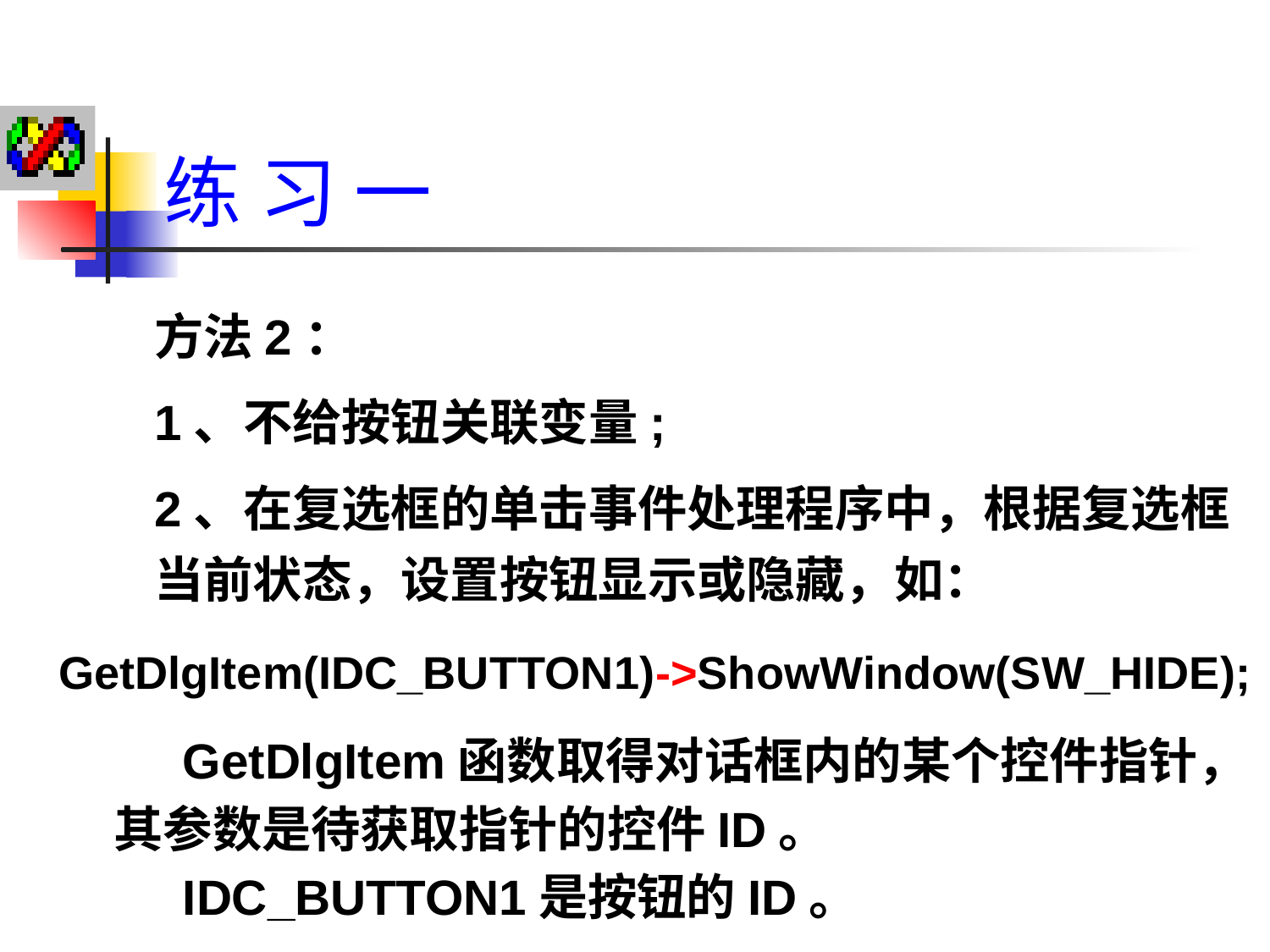

练 习 一
方法2：
1、不给按钮关联变量;
2、在复选框的单击事件处理程序中，根据复选框当前状态，设置按钮显示或隐藏，如：
GetDlgItem(IDC_BUTTON1)->ShowWindow(SW_HIDE);
     GetDlgItem函数取得对话框内的某个控件指针，其参数是待获取指针的控件ID。
     IDC_BUTTON1是按钮的ID。